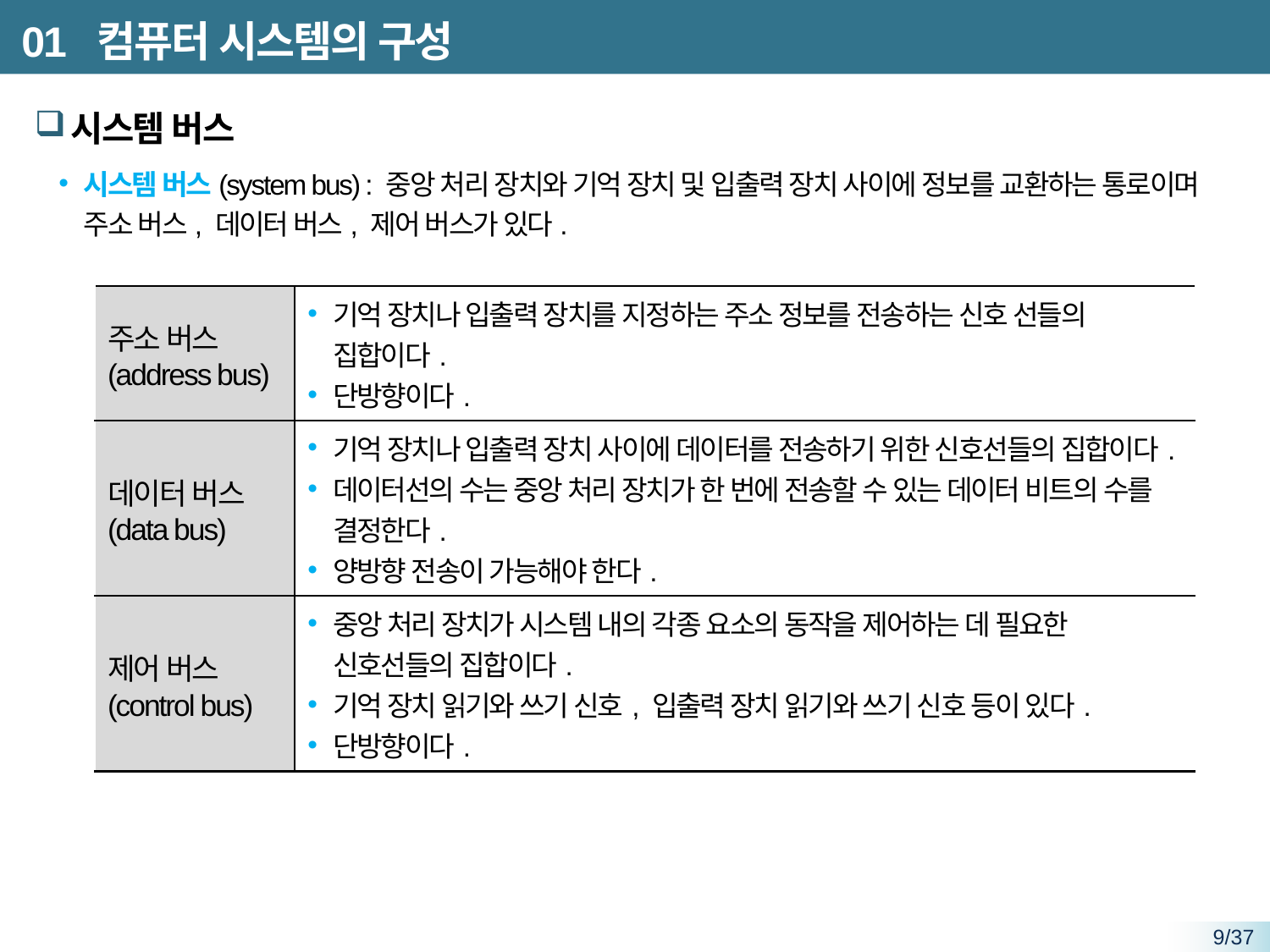

# 01  컴퓨터 시스템의 구성
시스템 버스
시스템 버스(system bus) : 중앙 처리 장치와 기억 장치 및 입출력 장치 사이에 정보를 교환하는 통로이며 주소 버스, 데이터 버스, 제어 버스가 있다.
| 주소 버스 (address bus) | 기억 장치나 입출력 장치를 지정하는 주소 정보를 전송하는 신호 선들의 집합이다. 단방향이다. |
| --- | --- |
| 데이터 버스 (data bus) | 기억 장치나 입출력 장치 사이에 데이터를 전송하기 위한 신호선들의 집합이다. 데이터선의 수는 중앙 처리 장치가 한 번에 전송할 수 있는 데이터 비트의 수를 결정한다. 양방향 전송이 가능해야 한다. |
| 제어 버스 (control bus) | 중앙 처리 장치가 시스템 내의 각종 요소의 동작을 제어하는 데 필요한 신호선들의 집합이다. 기억 장치 읽기와 쓰기 신호, 입출력 장치 읽기와 쓰기 신호 등이 있다. 단방향이다. |